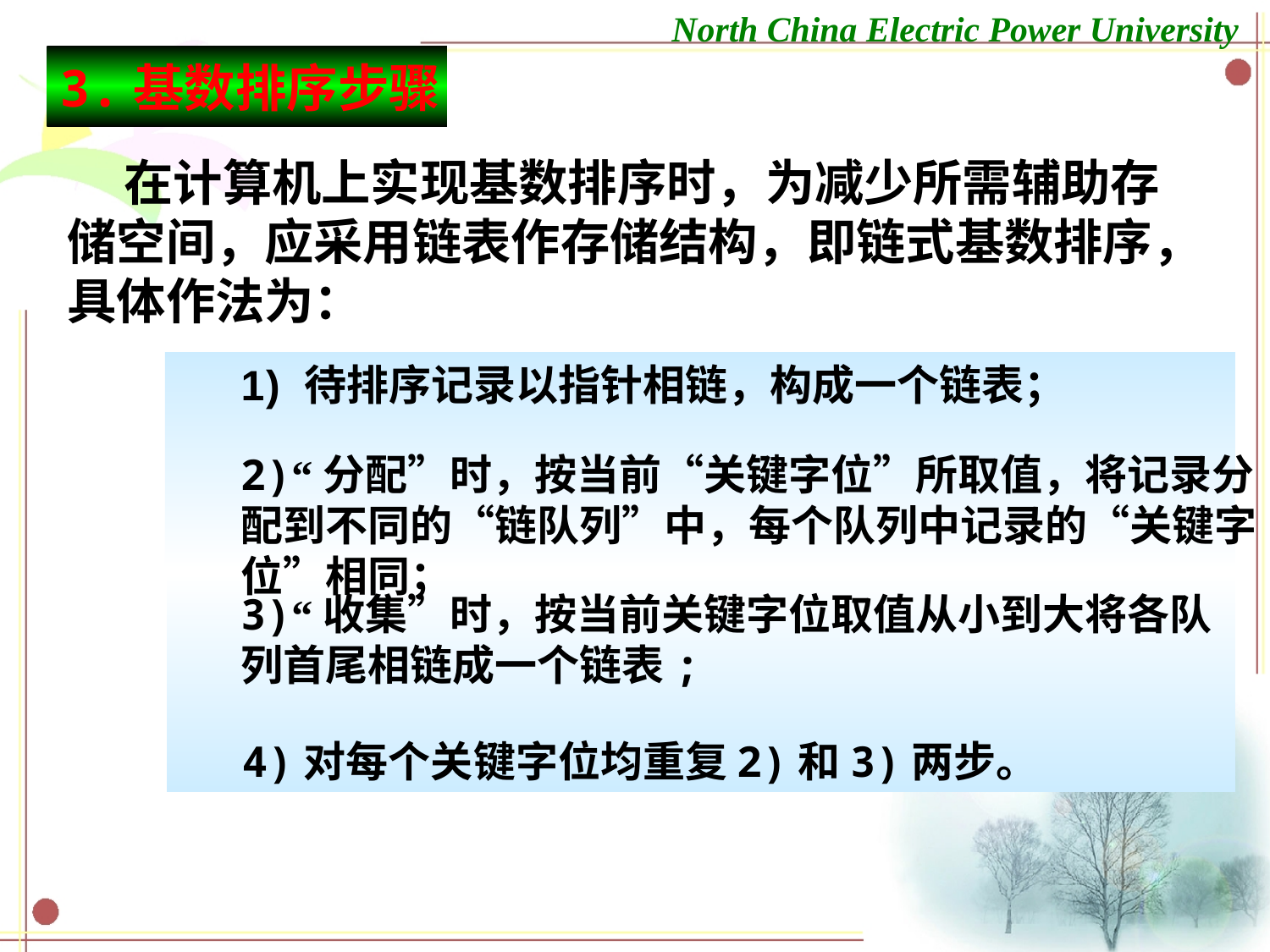

3.基数排序步骤
    在计算机上实现基数排序时，为减少所需辅助存储空间，应采用链表作存储结构，即链式基数排序，具体作法为：
待排序记录以指针相链，构成一个链表；

2)“分配”时，按当前“关键字位”所取值，将记录分配到不同的“链队列”中，每个队列中记录的“关键字位”相同；

4)对每个关键字位均重复2)和3)两步。
3)“收集”时，按当前关键字位取值从小到大将各队列首尾相链成一个链表;